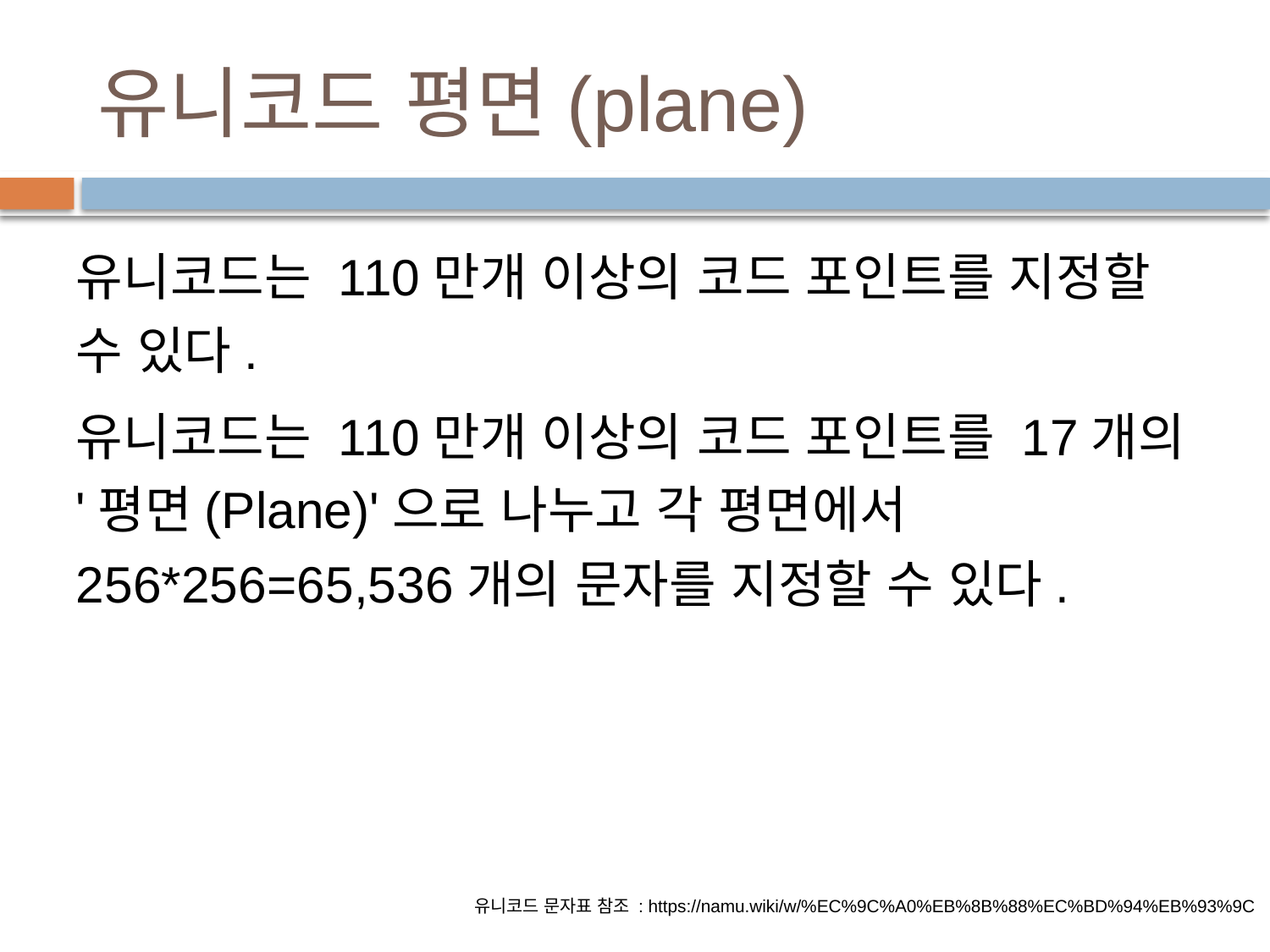

# 유니코드 평면(plane)
유니코드는 110만개 이상의 코드 포인트를 지정할 수 있다.
유니코드는 110만개 이상의 코드 포인트를 17개의 '평면(Plane)'으로 나누고 각 평면에서 256*256=65,536개의 문자를 지정할 수 있다.
유니코드 문자표 참조 : https://namu.wiki/w/%EC%9C%A0%EB%8B%88%EC%BD%94%EB%93%9C